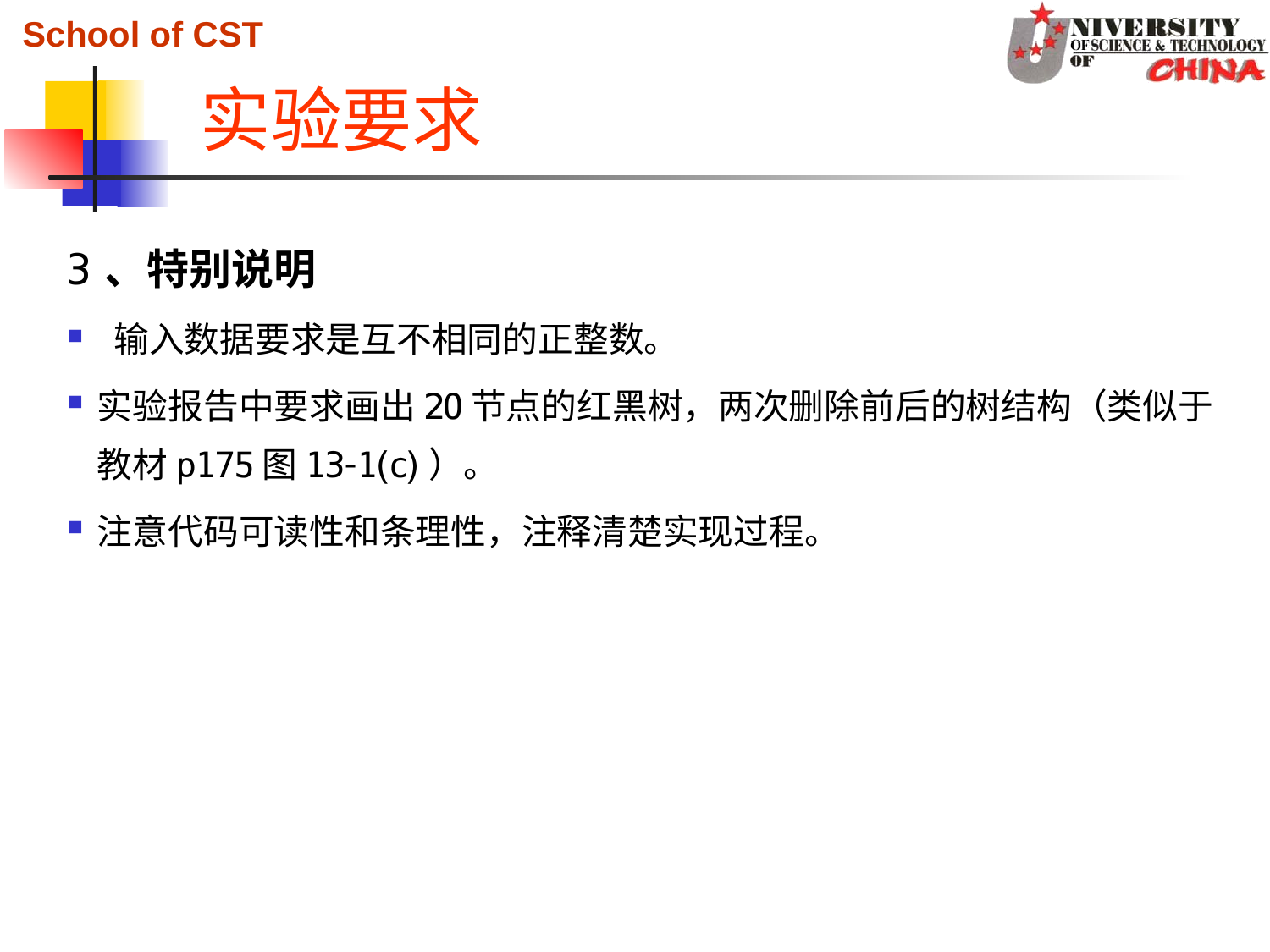

实验要求
3、特别说明
 输入数据要求是互不相同的正整数。
实验报告中要求画出20节点的红黑树，两次删除前后的树结构（类似于教材p175图13-1(c)）。
注意代码可读性和条理性，注释清楚实现过程。